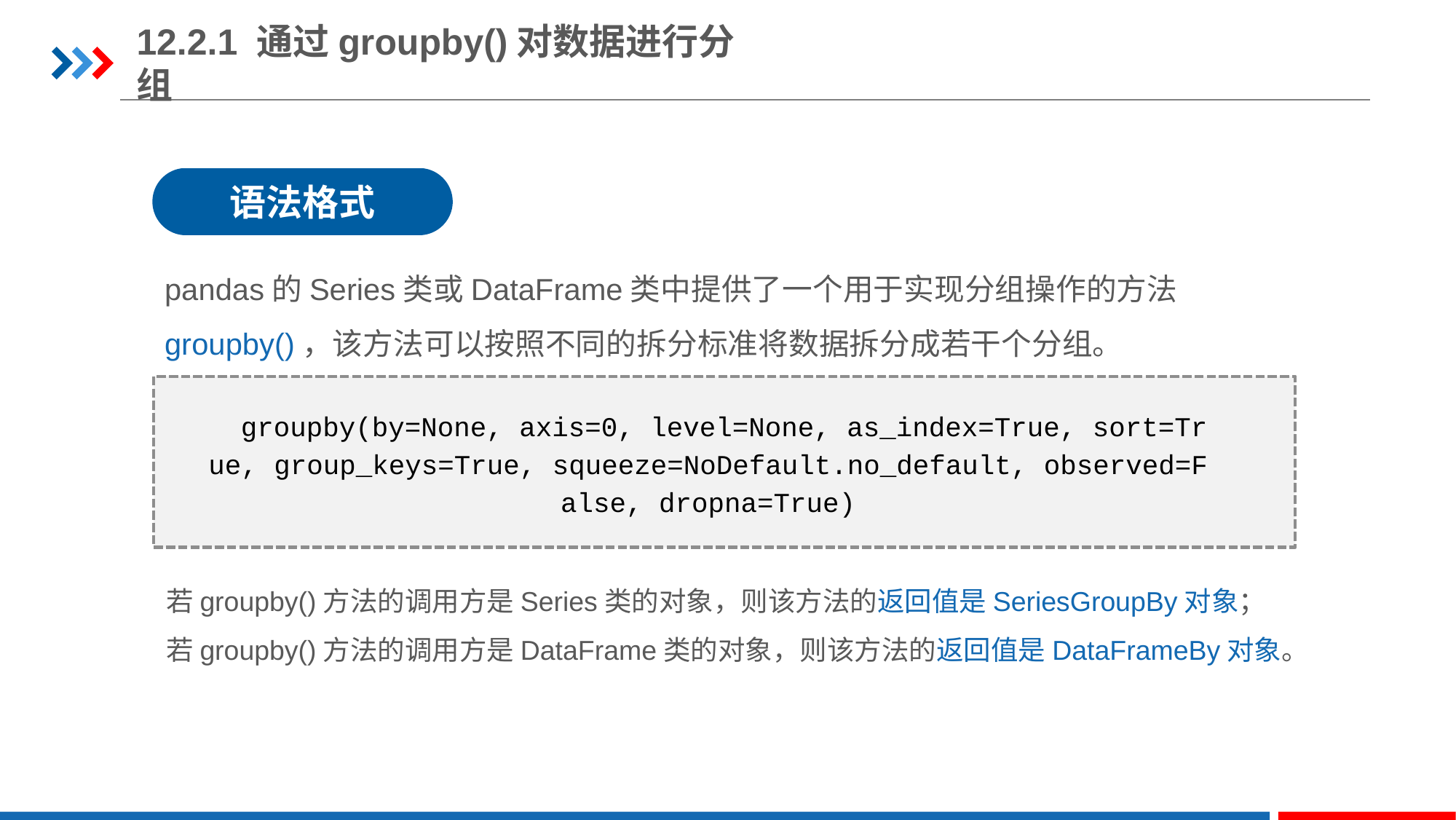

12.2.1 通过groupby()对数据进行分组
语法格式
pandas的Series类或DataFrame类中提供了一个用于实现分组操作的方法groupby()，该方法可以按照不同的拆分标准将数据拆分成若干个分组。

groupby(by=None, axis=0, level=None, as_index=True, sort=True, group_keys=True, squeeze=NoDefault.no_default, observed=False, dropna=True)
若groupby()方法的调用方是Series类的对象，则该方法的返回值是SeriesGroupBy对象；若groupby()方法的调用方是DataFrame类的对象，则该方法的返回值是DataFrameBy对象。